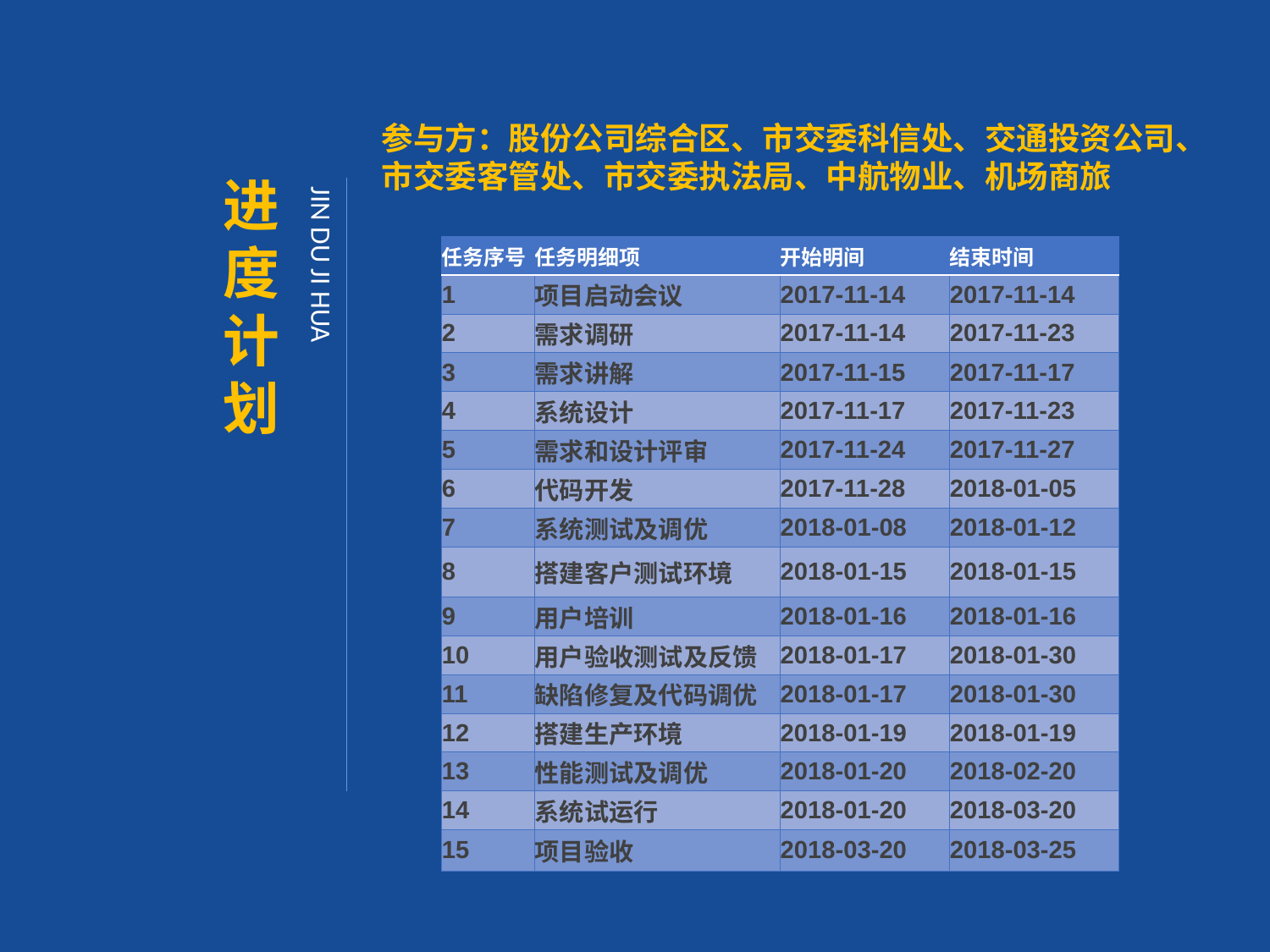

参与方：股份公司综合区、市交委科信处、交通投资公司、
市交委客管处、市交委执法局、中航物业、机场商旅
进度计划
JIN DU JI HUA
| 任务序号 | 任务明细项 | 开始明间 | 结束时间 |
| --- | --- | --- | --- |
| 1 | 项目启动会议 | 2017-11-14 | 2017-11-14 |
| 2 | 需求调研 | 2017-11-14 | 2017-11-23 |
| 3 | 需求讲解 | 2017-11-15 | 2017-11-17 |
| 4 | 系统设计 | 2017-11-17 | 2017-11-23 |
| 5 | 需求和设计评审 | 2017-11-24 | 2017-11-27 |
| 6 | 代码开发 | 2017-11-28 | 2018-01-05 |
| 7 | 系统测试及调优 | 2018-01-08 | 2018-01-12 |
| 8 | 搭建客户测试环境 | 2018-01-15 | 2018-01-15 |
| 9 | 用户培训 | 2018-01-16 | 2018-01-16 |
| 10 | 用户验收测试及反馈 | 2018-01-17 | 2018-01-30 |
| 11 | 缺陷修复及代码调优 | 2018-01-17 | 2018-01-30 |
| 12 | 搭建生产环境 | 2018-01-19 | 2018-01-19 |
| 13 | 性能测试及调优 | 2018-01-20 | 2018-02-20 |
| 14 | 系统试运行 | 2018-01-20 | 2018-03-20 |
| 15 | 项目验收 | 2018-03-20 | 2018-03-25 |